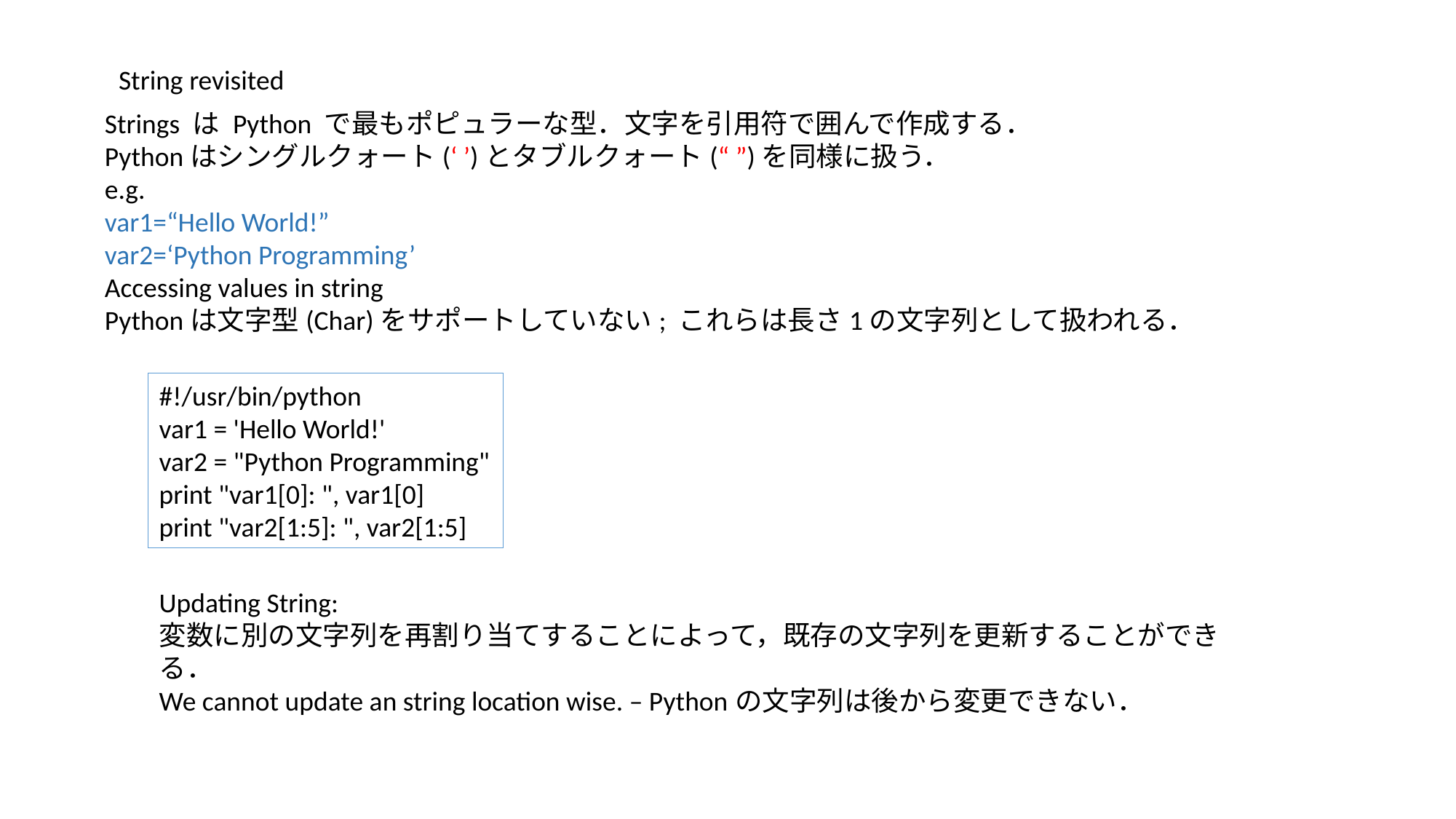

String revisited
Strings は Python で最もポピュラーな型．文字を引用符で囲んで作成する．
Pythonはシングルクォート(‘ ’)とタブルクォート(“ ”)を同様に扱う．
e.g.
var1=“Hello World!”
var2=‘Python Programming’
Accessing values in string
Pythonは文字型(Char)をサポートしていない; これらは長さ1の文字列として扱われる．
#!/usr/bin/python
var1 = 'Hello World!'
var2 = "Python Programming"
print "var1[0]: ", var1[0]
print "var2[1:5]: ", var2[1:5]
Updating String:
変数に別の文字列を再割り当てすることによって，既存の文字列を更新することができる．
We cannot update an string location wise. – Pythonの文字列は後から変更できない．